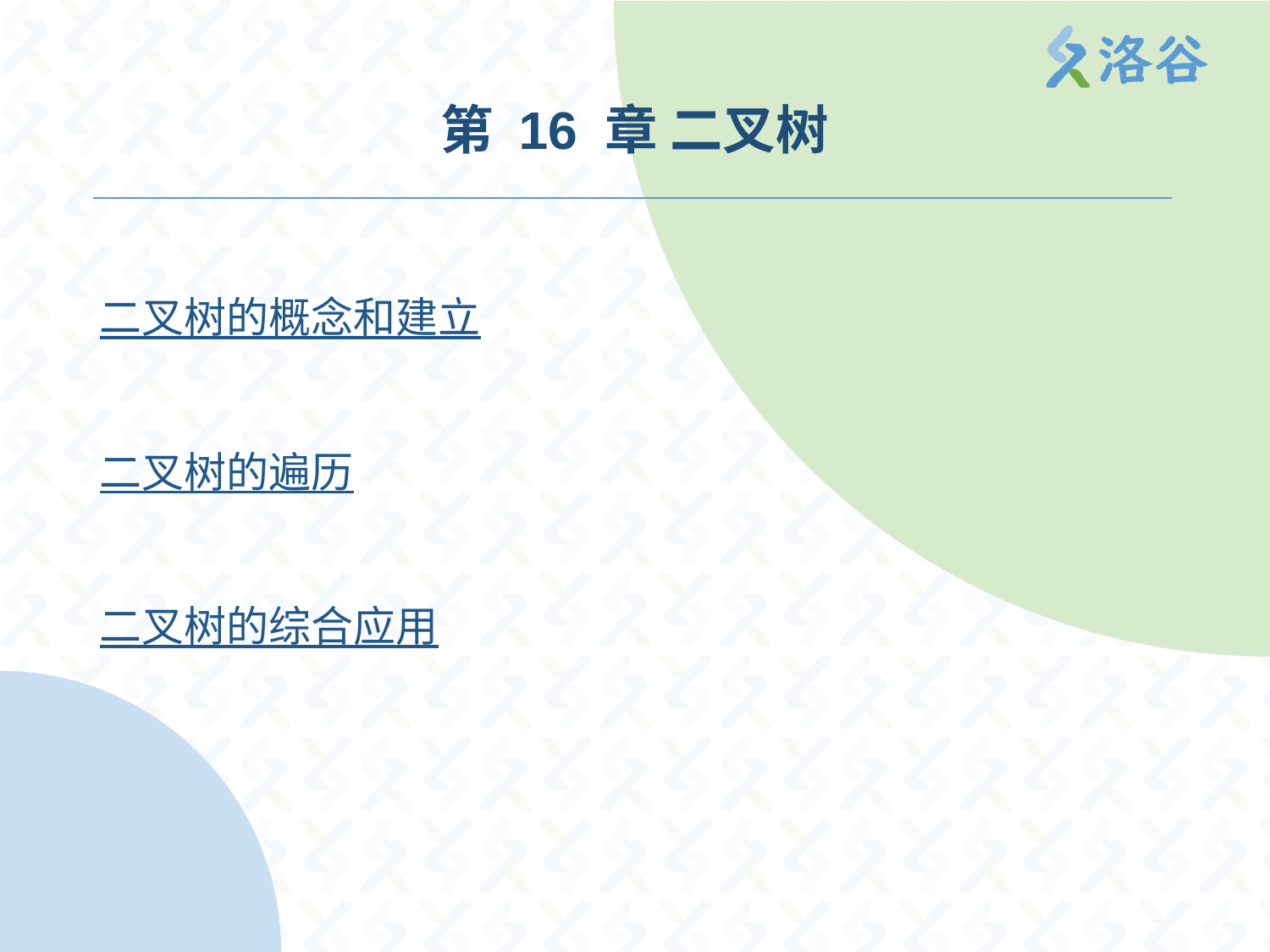

# 第 16 章 二叉树
二叉树的概念和建立

二叉树的遍历

二叉树的综合应用